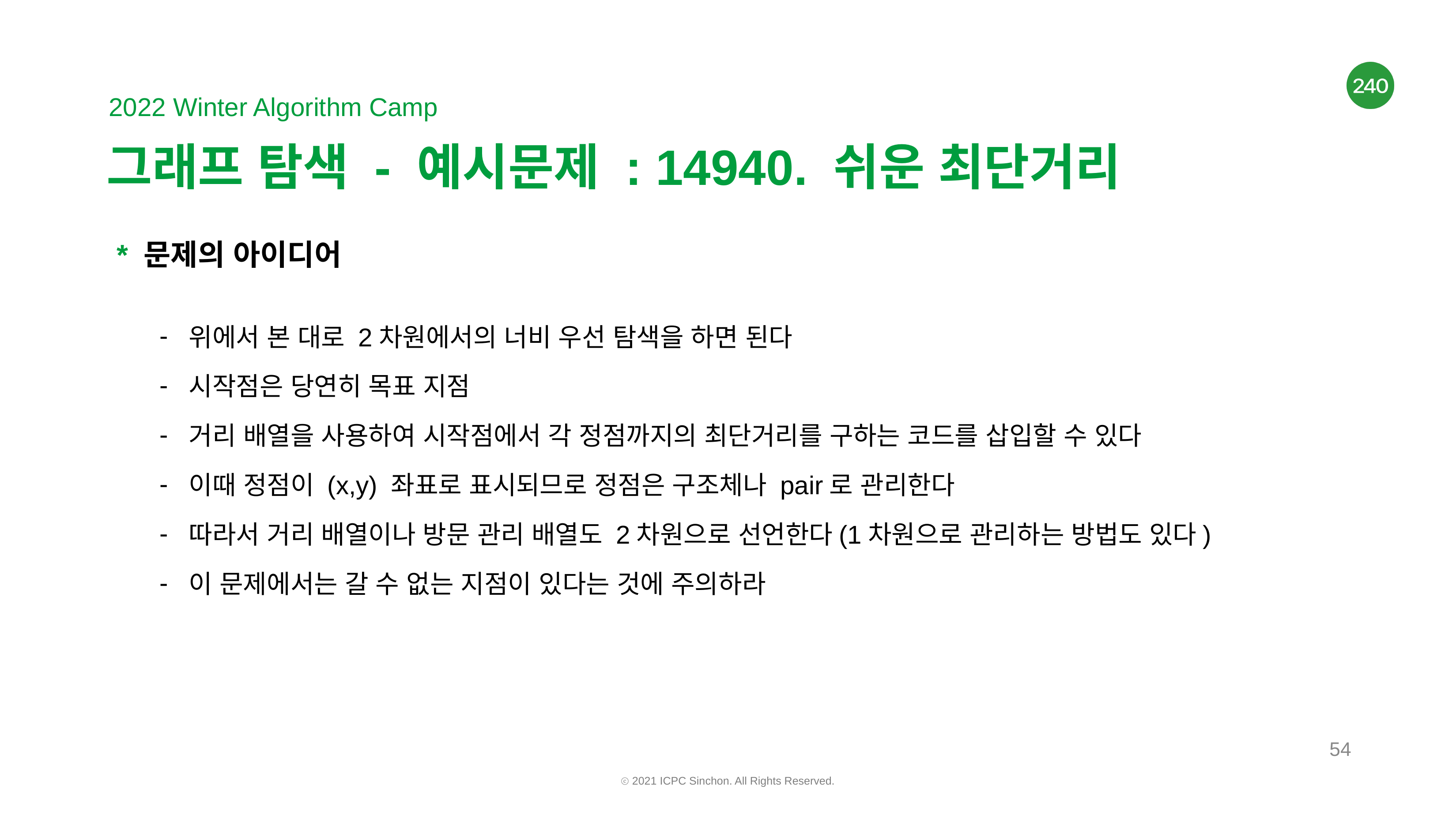

# 그래프 탐색 - 예시문제 : 14940. 쉬운 최단거리
* 문제의 아이디어
위에서 본 대로 2차원에서의 너비 우선 탐색을 하면 된다
시작점은 당연히 목표 지점
거리 배열을 사용하여 시작점에서 각 정점까지의 최단거리를 구하는 코드를 삽입할 수 있다
이때 정점이 (x,y) 좌표로 표시되므로 정점은 구조체나 pair로 관리한다
따라서 거리 배열이나 방문 관리 배열도 2차원으로 선언한다(1차원으로 관리하는 방법도 있다)
이 문제에서는 갈 수 없는 지점이 있다는 것에 주의하라
54
ⓒ 2021 ICPC Sinchon. All Rights Reserved.